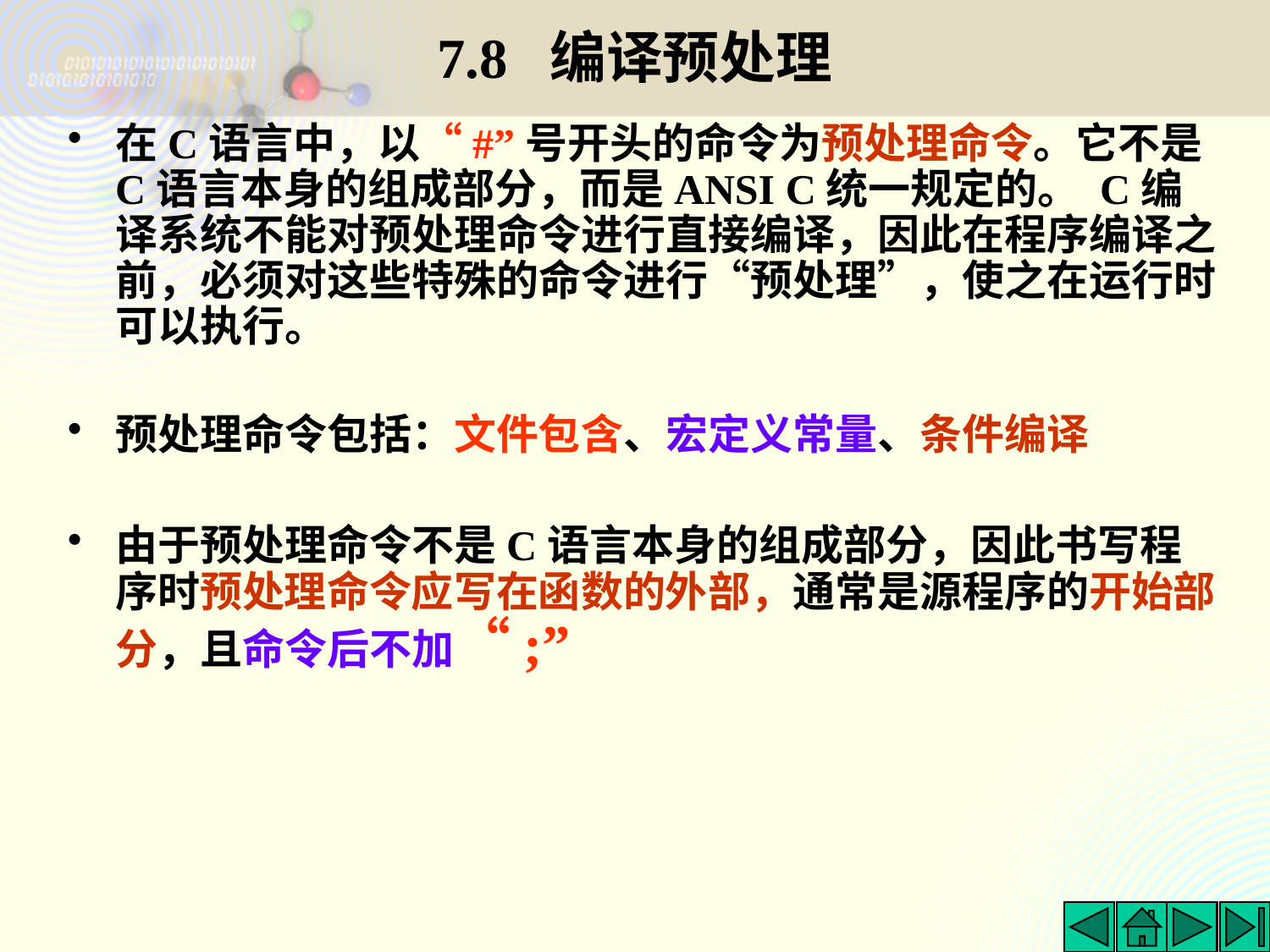

# 7.8  编译预处理
在C语言中，以“#”号开头的命令为预处理命令。它不是C语言本身的组成部分，而是ANSI C统一规定的。 C编译系统不能对预处理命令进行直接编译，因此在程序编译之前，必须对这些特殊的命令进行“预处理”，使之在运行时可以执行。

预处理命令包括：文件包含、宏定义常量、条件编译

由于预处理命令不是C语言本身的组成部分，因此书写程序时预处理命令应写在函数的外部，通常是源程序的开始部分，且命令后不加“;”